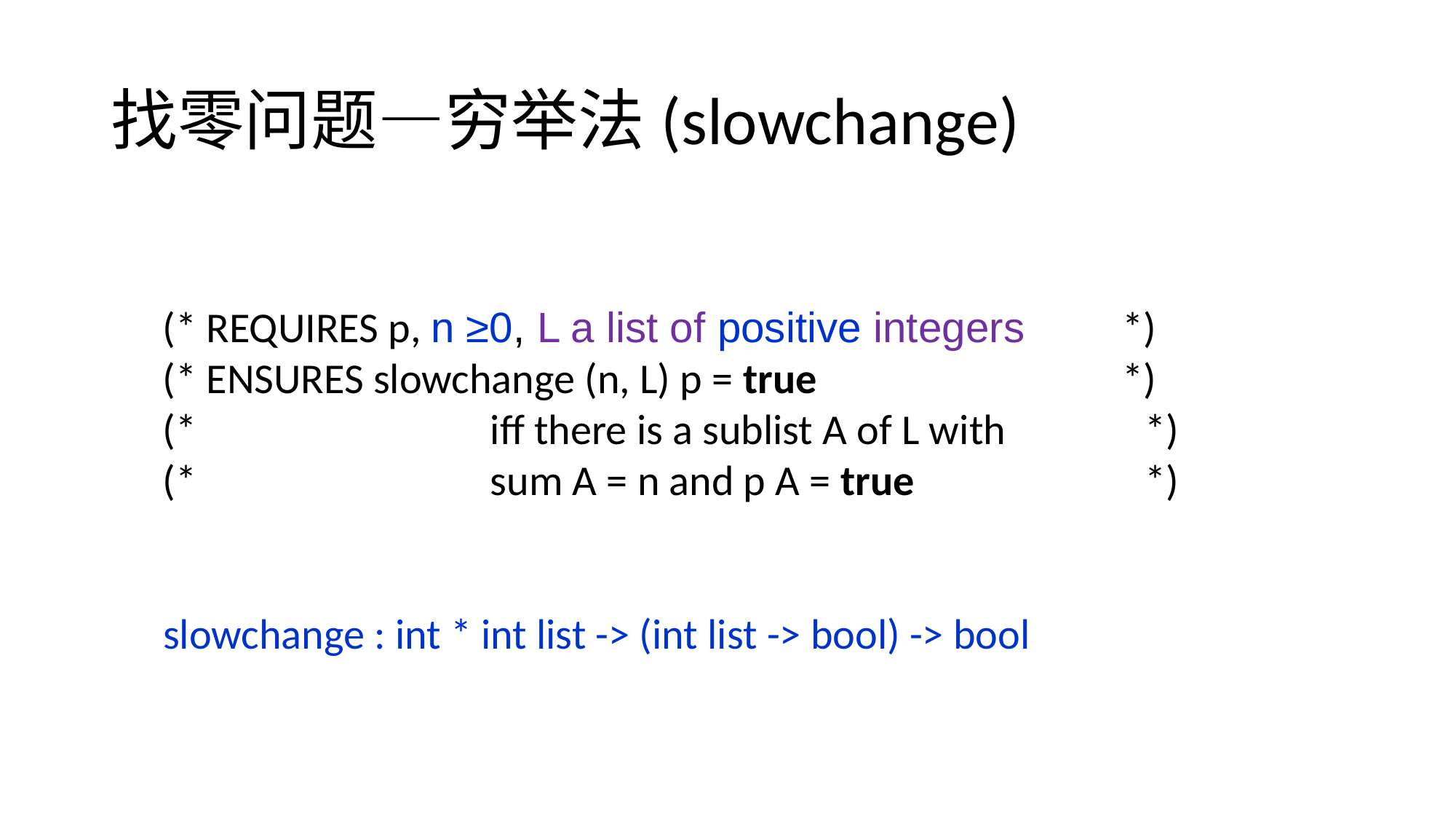

# 找零问题—穷举法(slowchange)
(* REQUIRES p, n ≥0, L a list of positive integers	         *)
(* ENSURES slowchange (n, L) p = true			         *)
(* 			iff there is a sublist A of L with		*)
(* 			sum A = n and p A = true			*)
slowchange : int * int list -> (int list -> bool) -> bool